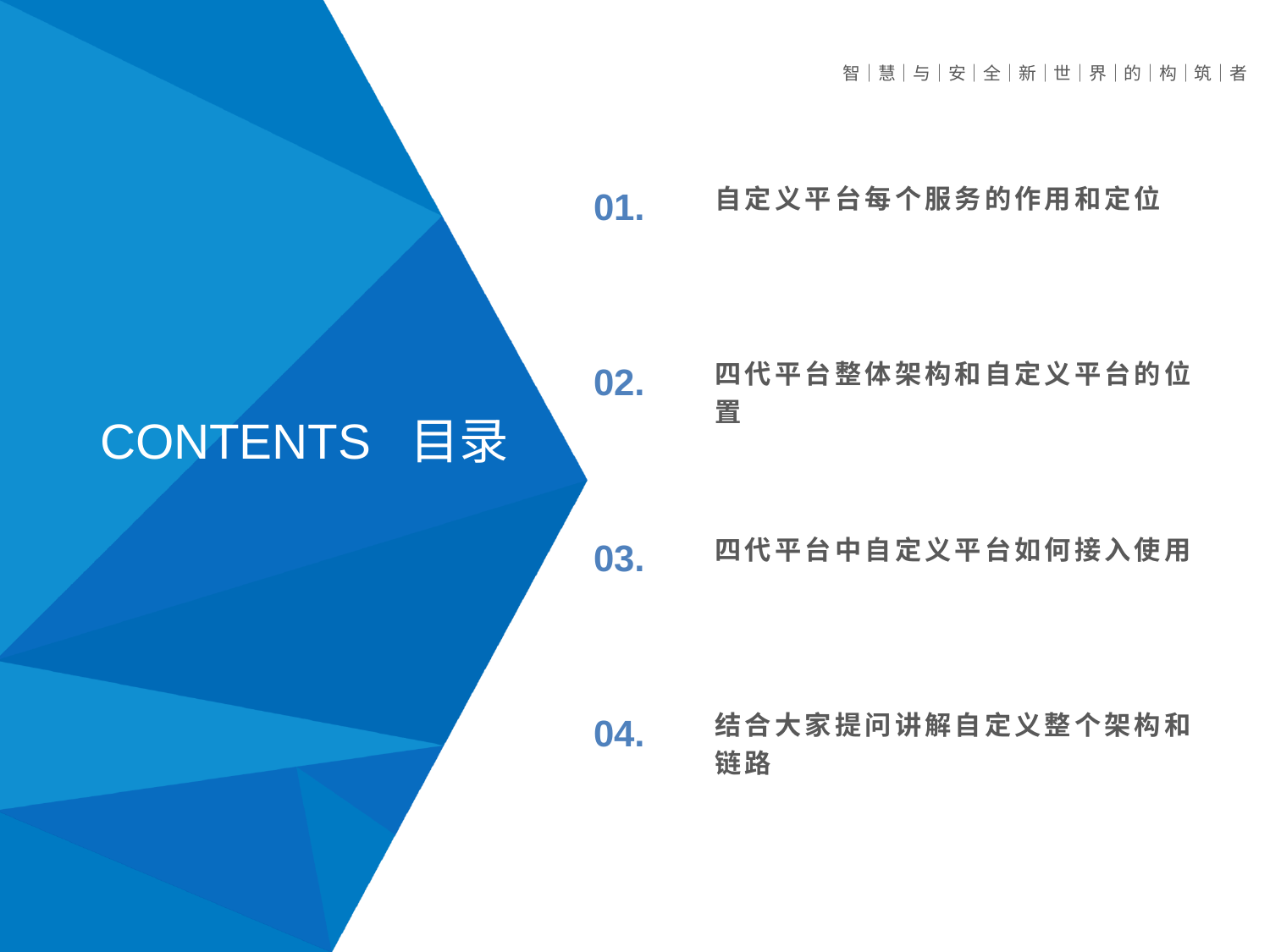

自定义平台每个服务的作用和定位
01.
四代平台整体架构和自定义平台的位置
02.
四代平台中自定义平台如何接入使用
03.
结合大家提问讲解自定义整个架构和链路
04.